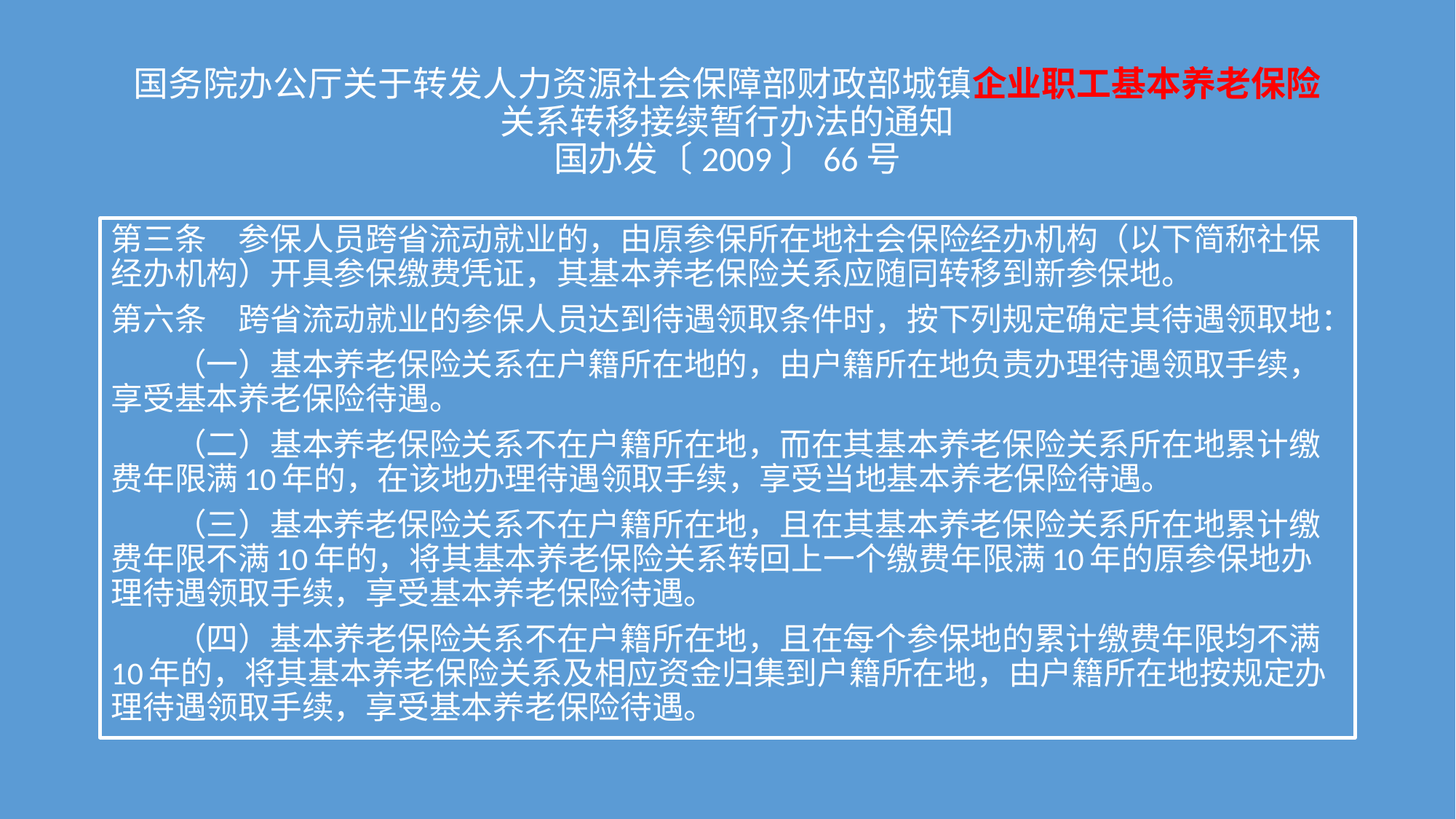

# 国务院办公厅关于转发人力资源社会保障部财政部城镇企业职工基本养老保险 关系转移接续暂行办法的通知 国办发〔2009〕66号
第三条　参保人员跨省流动就业的，由原参保所在地社会保险经办机构（以下简称社保经办机构）开具参保缴费凭证，其基本养老保险关系应随同转移到新参保地。
第六条　跨省流动就业的参保人员达到待遇领取条件时，按下列规定确定其待遇领取地：
　　（一）基本养老保险关系在户籍所在地的，由户籍所在地负责办理待遇领取手续，享受基本养老保险待遇。
　　（二）基本养老保险关系不在户籍所在地，而在其基本养老保险关系所在地累计缴费年限满10年的，在该地办理待遇领取手续，享受当地基本养老保险待遇。
　　（三）基本养老保险关系不在户籍所在地，且在其基本养老保险关系所在地累计缴费年限不满10年的，将其基本养老保险关系转回上一个缴费年限满10年的原参保地办理待遇领取手续，享受基本养老保险待遇。
　　（四）基本养老保险关系不在户籍所在地，且在每个参保地的累计缴费年限均不满10年的，将其基本养老保险关系及相应资金归集到户籍所在地，由户籍所在地按规定办理待遇领取手续，享受基本养老保险待遇。